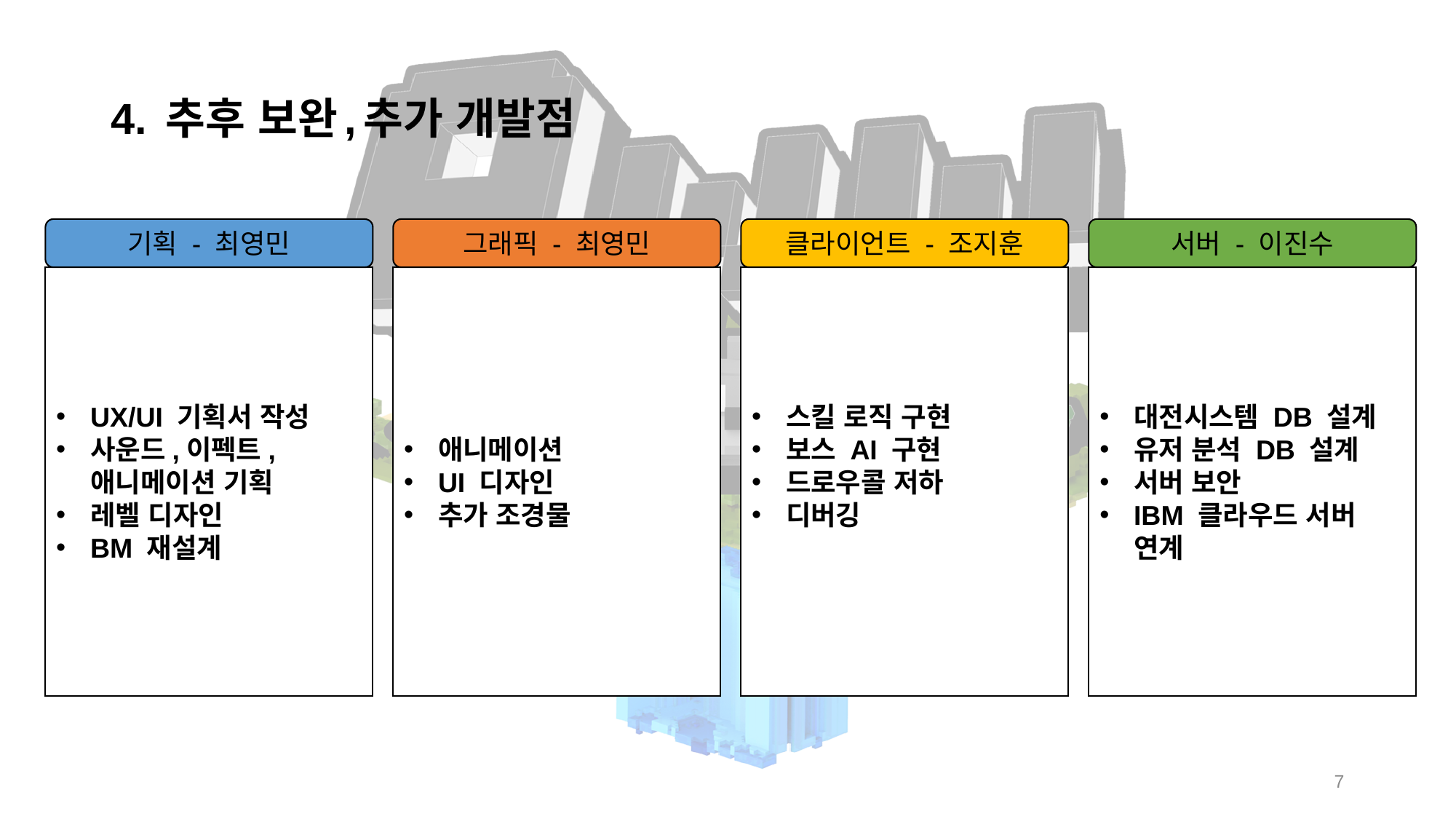

# 4. 추후 보완,추가 개발점
기획 - 최영민
UX/UI 기획서 작성
사운드,이펙트,애니메이션 기획
레벨 디자인
BM 재설계
그래픽 - 최영민
애니메이션
UI 디자인
추가 조경물
클라이언트 - 조지훈
스킬 로직 구현
보스 AI 구현
드로우콜 저하
디버깅

서버 - 이진수
대전시스템 DB 설계
유저 분석 DB 설계
서버 보안
IBM 클라우드 서버  연계
7